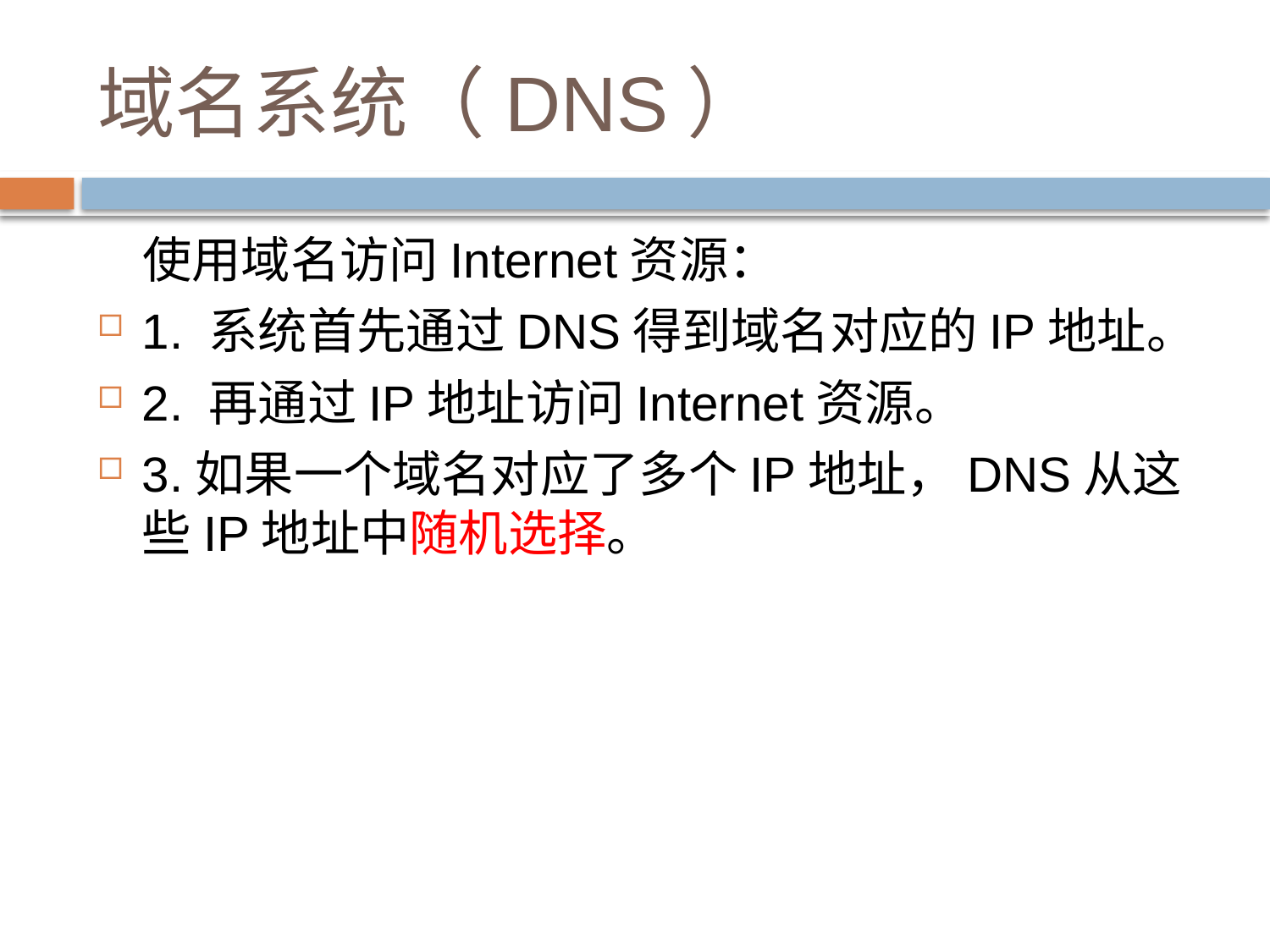

# 域名系统（DNS）
   使用域名访问Internet资源：
1. 系统首先通过DNS得到域名对应的IP地址。
2. 再通过IP地址访问Internet资源。
3.如果一个域名对应了多个IP地址，DNS从这些IP地址中随机选择。